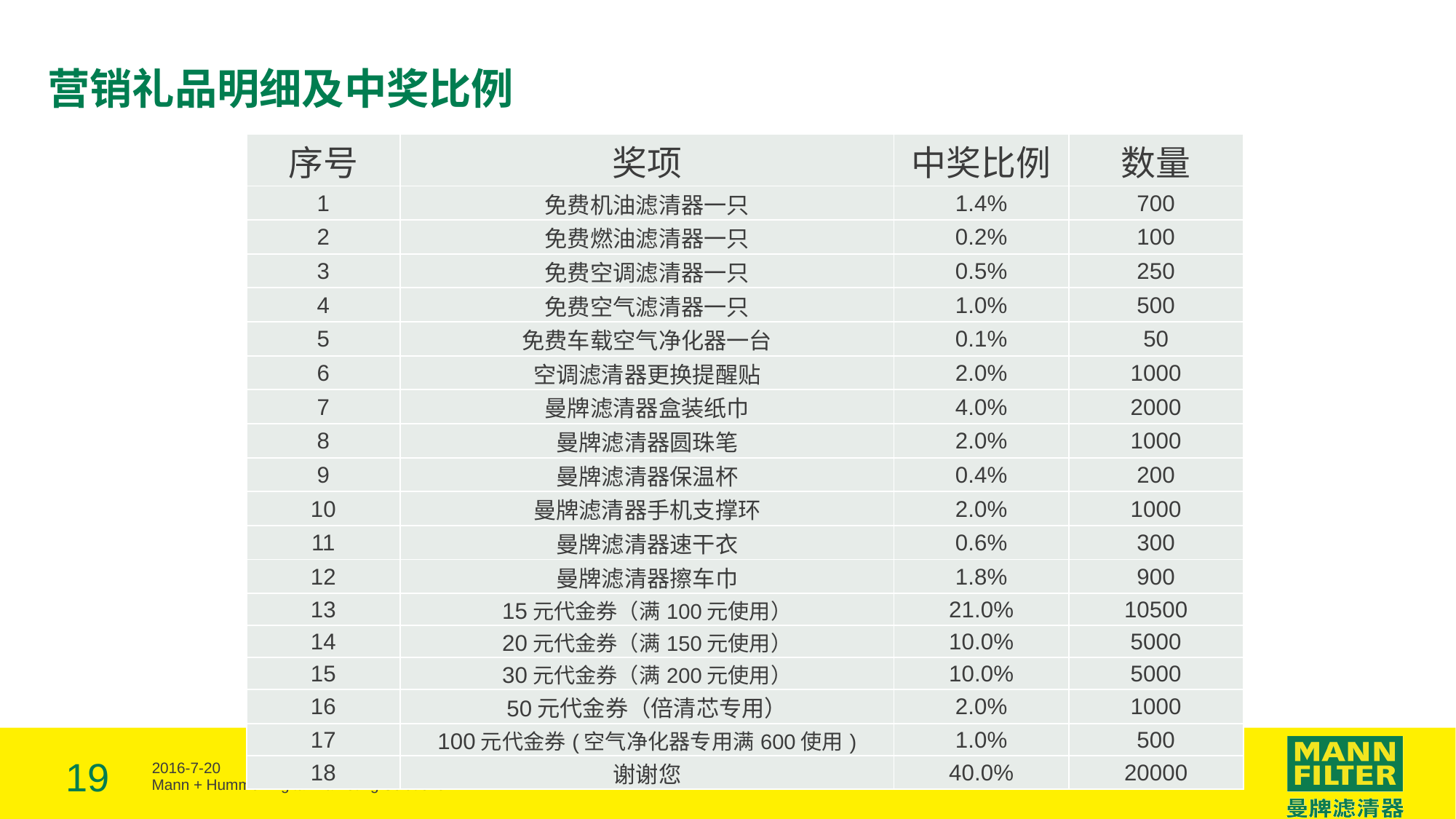

# 营销礼品明细及中奖比例
| 序号 | 奖项 | 中奖比例 | 数量 |
| --- | --- | --- | --- |
| 1 | 免费机油滤清器一只 | 1.4% | 700 |
| 2 | 免费燃油滤清器一只 | 0.2% | 100 |
| 3 | 免费空调滤清器一只 | 0.5% | 250 |
| 4 | 免费空气滤清器一只 | 1.0% | 500 |
| 5 | 免费车载空气净化器一台 | 0.1% | 50 |
| 6 | 空调滤清器更换提醒贴 | 2.0% | 1000 |
| 7 | 曼牌滤清器盒装纸巾 | 4.0% | 2000 |
| 8 | 曼牌滤清器圆珠笔 | 2.0% | 1000 |
| 9 | 曼牌滤清器保温杯 | 0.4% | 200 |
| 10 | 曼牌滤清器手机支撑环 | 2.0% | 1000 |
| 11 | 曼牌滤清器速干衣 | 0.6% | 300 |
| 12 | 曼牌滤清器擦车巾 | 1.8% | 900 |
| 13 | 15元代金券（满100元使用） | 21.0% | 10500 |
| 14 | 20元代金券（满150元使用） | 10.0% | 5000 |
| 15 | 30元代金券（满200元使用） | 10.0% | 5000 |
| 16 | 50元代金券（倍清芯专用） | 2.0% | 1000 |
| 17 | 100元代金券(空气净化器专用满600使用) | 1.0% | 500 |
| 18 | 谢谢您 | 40.0% | 20000 |